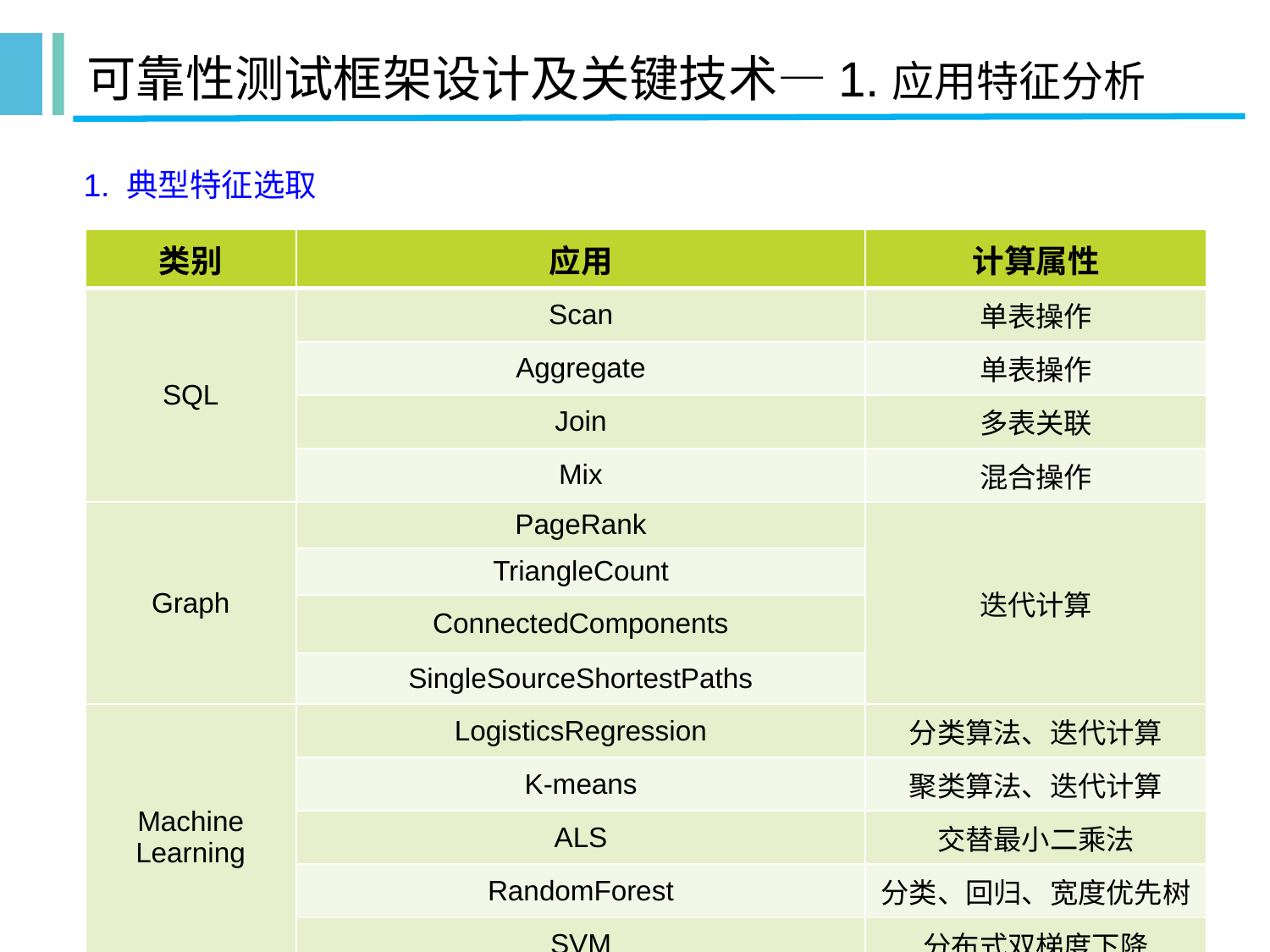

# 可靠性测试框架设计及关键技术—1.应用特征分析
1. 典型特征选取
| 类别 | 应用 | 计算属性 |
| --- | --- | --- |
| SQL | Scan | 单表操作 |
|  | Aggregate | 单表操作 |
|  | Join | 多表关联 |
|  | Mix | 混合操作 |
| Graph | PageRank | 迭代计算 |
|  | TriangleCount |  |
|  | ConnectedComponents |  |
|  | SingleSourceShortestPaths |  |
| Machine Learning | LogisticsRegression | 分类算法、迭代计算 |
|  | K-means | 聚类算法、迭代计算 |
|  | ALS | 交替最小二乘法 |
|  | RandomForest | 分类、回归、宽度优先树 |
|  | SVM | 分布式双梯度下降 |